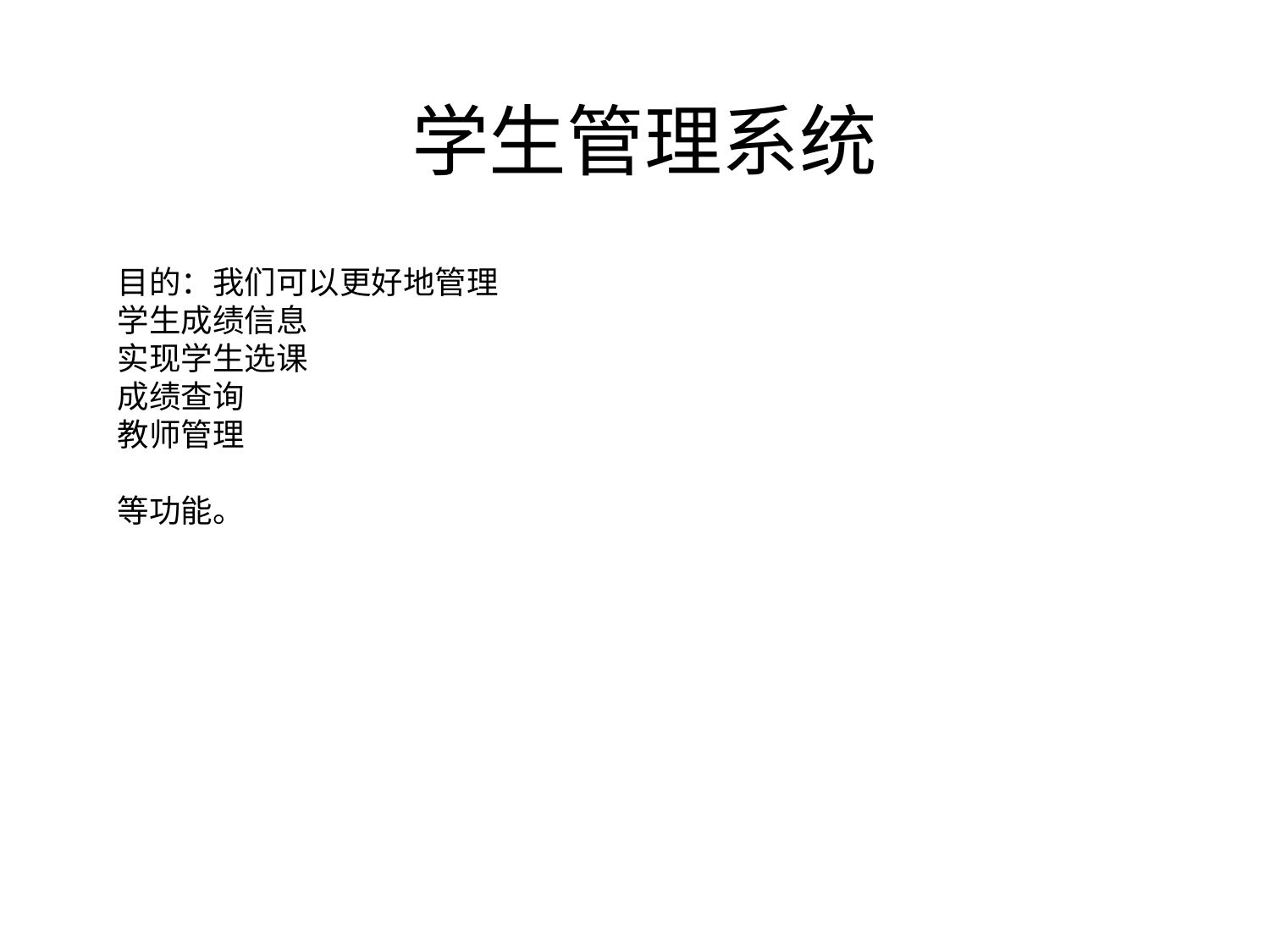

# 学生管理系统
目的：我们可以更好地管理
学生成绩信息
实现学生选课
成绩查询
教师管理

等功能。